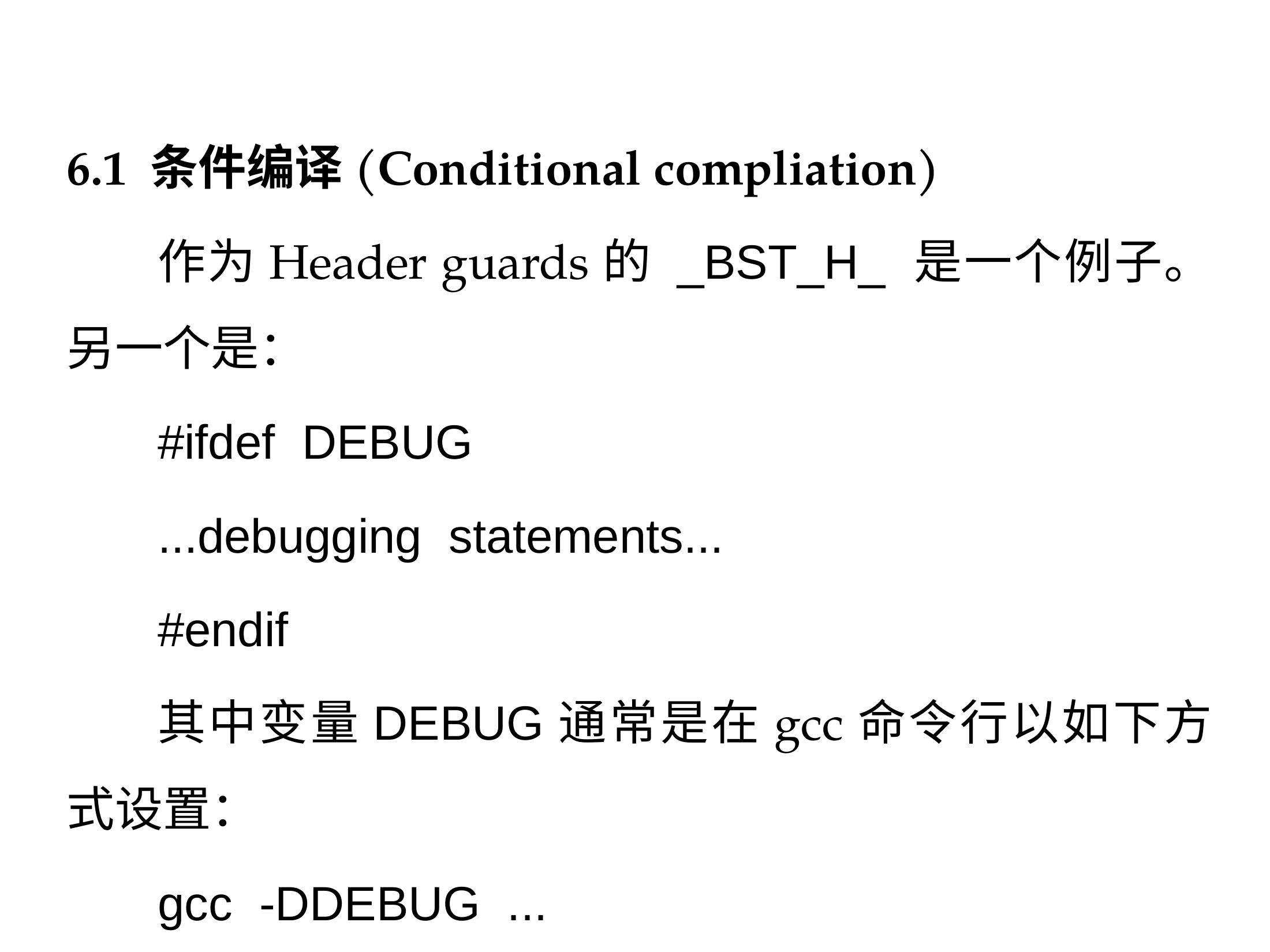

6.1 条件编译(Conditional compliation)
作为Header guards的 _BST_H_ 是一个例子。另一个是：
#ifdef  DEBUG
...debugging  statements...
#endif
其中变量DEBUG通常是在gcc命令行以如下方式设置：
gcc  -DDEBUG  ...